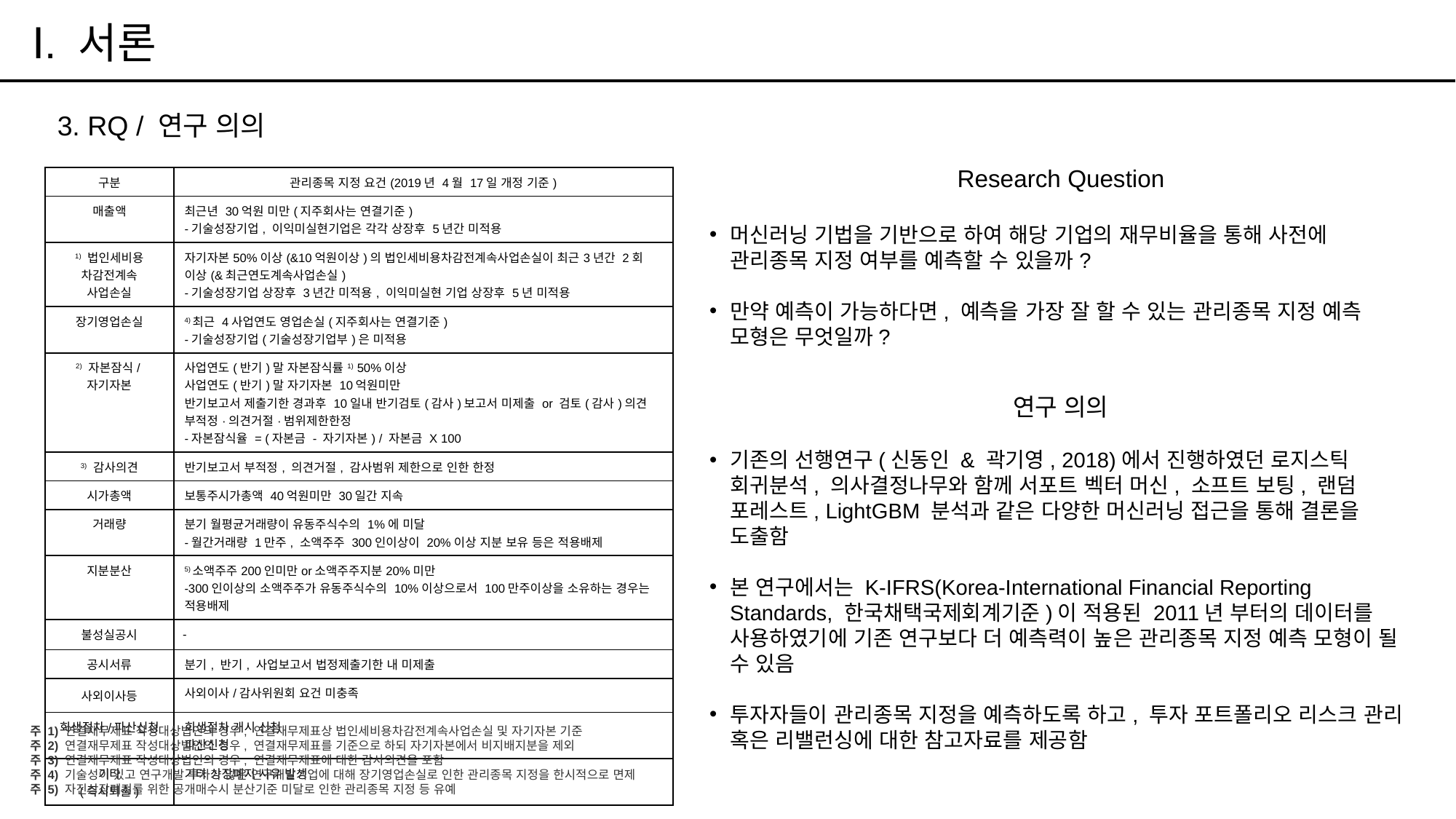

Ⅰ. 서론
3. RQ / 연구 의의
Research Question

머신러닝 기법을 기반으로 하여 해당 기업의 재무비율을 통해 사전에 관리종목 지정 여부를 예측할 수 있을까?

만약 예측이 가능하다면, 예측을 가장 잘 할 수 있는 관리종목 지정 예측 모형은 무엇일까?
연구 의의

기존의 선행연구(신동인 & 곽기영, 2018)에서 진행하였던 로지스틱 회귀분석, 의사결정나무와 함께 서포트 벡터 머신, 소프트 보팅, 랜덤 포레스트, LightGBM 분석과 같은 다양한 머신러닝 접근을 통해 결론을 도출함

본 연구에서는 K-IFRS(Korea-International Financial Reporting Standards, 한국채택국제회계기준)이 적용된 2011년 부터의 데이터를 사용하였기에 기존 연구보다 더 예측력이 높은 관리종목 지정 예측 모형이 될 수 있음

투자자들이 관리종목 지정을 예측하도록 하고, 투자 포트폴리오 리스크 관리 혹은 리밸런싱에 대한 참고자료를 제공함
| 구분 | 관리종목 지정 요건(2019년 4월 17일 개정 기준) |
| --- | --- |
| 매출액 | 최근년 30억원 미만(지주회사는 연결기준) -기술성장기업, 이익미실현기업은 각각 상장후 5년간 미적용 |
| 1) 법인세비용 차감전계속 사업손실 | 자기자본50%이상(&10억원이상)의 법인세비용차감전계속사업손실이 최근3년간 2회 이상(&최근연도계속사업손실) -기술성장기업 상장후 3년간 미적용, 이익미실현 기업 상장후 5년 미적용 |
| 장기영업손실 | 4)최근 4사업연도 영업손실(지주회사는 연결기준) -기술성장기업(기술성장기업부)은 미적용 |
| 2) 자본잠식/자기자본 | 사업연도(반기)말 자본잠식률1) 50%이상 사업연도(반기)말 자기자본 10억원미만 반기보고서 제출기한 경과후 10일내 반기검토(감사)보고서 미제출 or 검토(감사)의견 부적정·의견거절·범위제한한정 -자본잠식율 = (자본금 - 자기자본) / 자본금 X 100 |
| 3) 감사의견 | 반기보고서 부적정, 의견거절, 감사범위 제한으로 인한 한정 |
| 시가총액 | 보통주시가총액 40억원미만 30일간 지속 |
| 거래량 | 분기 월평균거래량이 유동주식수의 1%에 미달 -월간거래량 1만주, 소액주주 300인이상이 20%이상 지분 보유 등은 적용배제 |
| 지분분산 | 5)소액주주200인미만or소액주주지분20%미만 -300인이상의 소액주주가 유동주식수의 10%이상으로서 100만주이상을 소유하는 경우는 적용배제 |
| 불성실공시 | - |
| 공시서류 | 분기, 반기, 사업보고서 법정제출기한 내 미제출 |
| 사외이사등 | 사외이사/감사위원회 요건 미충족 |
| 회생절차/파산신청 | 회생절차 개시 신청 파산신청 |
| 기타 (즉시퇴출) | 기타 상장폐지 사유 발생 |
주 1) 연결재무제표 작성대상법인의 경우, 연결재무제표상 법인세비용차감전계속사업손실 및 자기자본 기준
주 2) 연결재무제표 작성대상법인의 경우, 연결재무제표를 기준으로 하되 자기자본에서 비지배지분을 제외
주 3) 연결재무제표 작성대상법인의 경우, 연결재무제표에 대한 감사의견을 포함
주 4) 기술성이 있고 연구개발 투자가 많은 연구개발기업에 대해 장기영업손실로 인한 관리종목 지정을 한시적으로 면제
주 5) 자진상장폐지를 위한 공개매수시 분산기준 미달로 인한 관리종목 지정 등 유예